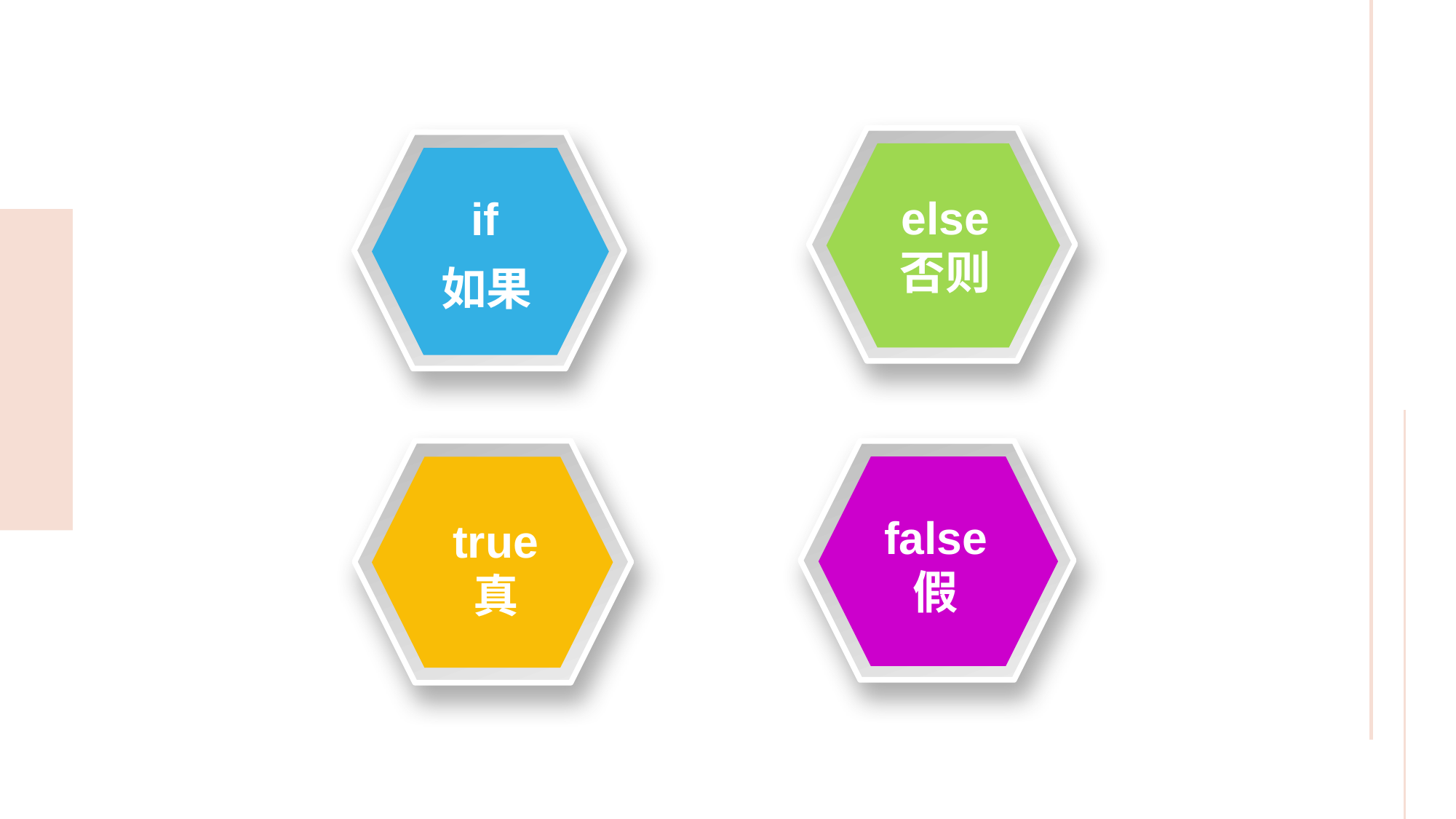

else
否则

if
如果

false
假

true
真